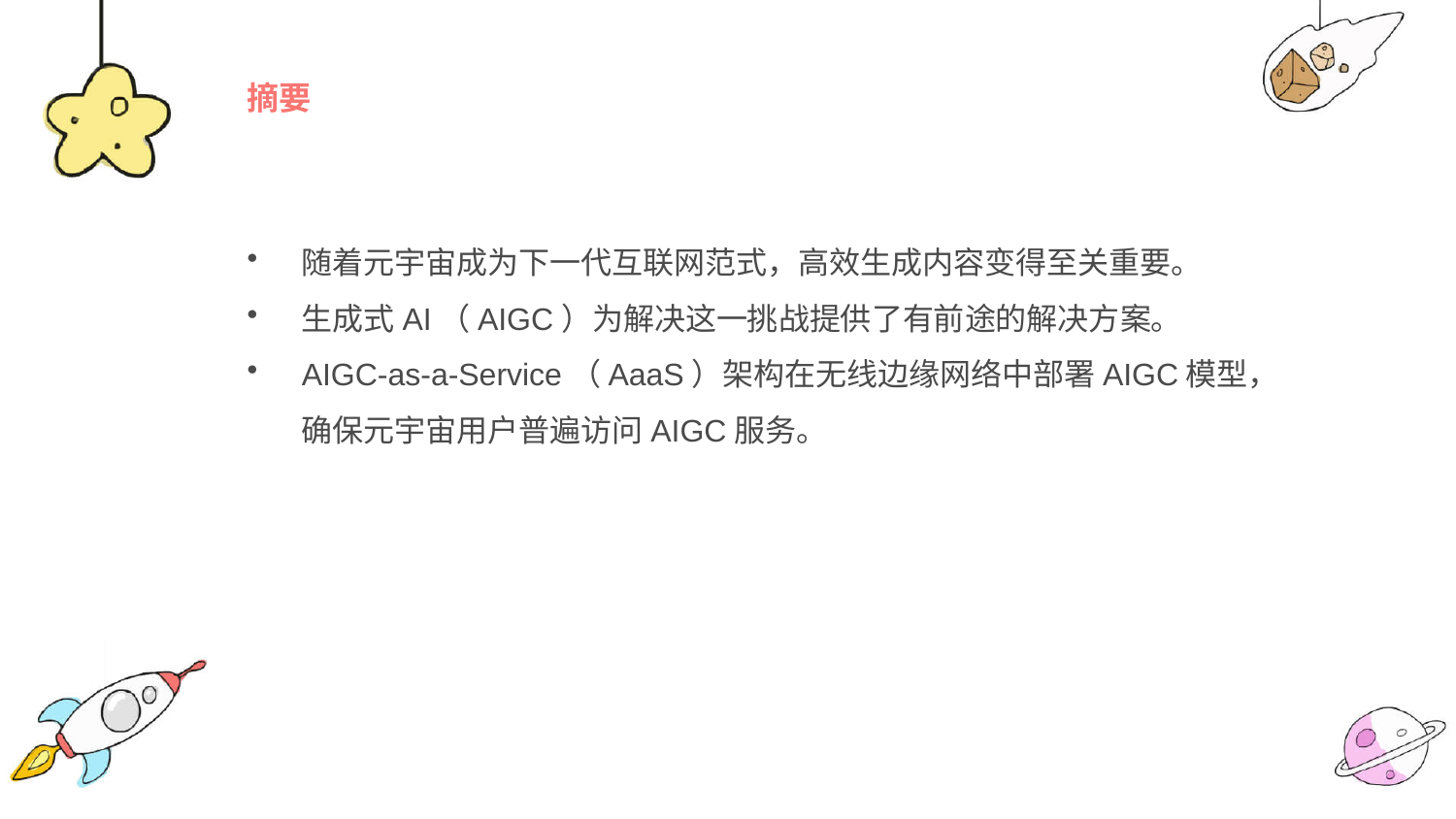

摘要
随着元宇宙成为下一代互联网范式，高效生成内容变得至关重要。
生成式AI（AIGC）为解决这一挑战提供了有前途的解决方案。
AIGC-as-a-Service（AaaS）架构在无线边缘网络中部署AIGC模型，确保元宇宙用户普遍访问AIGC服务。